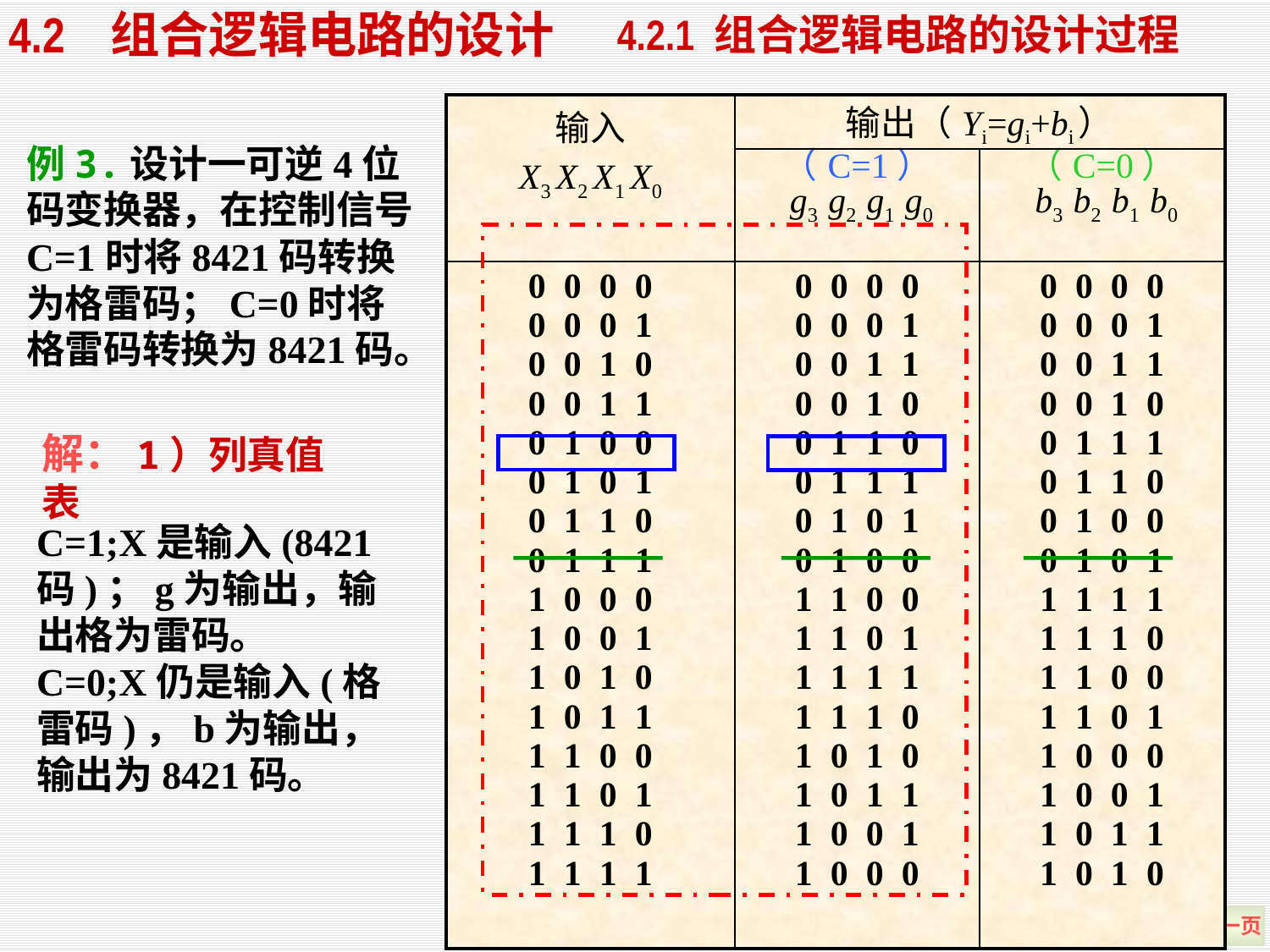

4.2   组合逻辑电路的设计
4.2.1 组合逻辑电路的设计过程
| 输入 X3 X2 X1 X0 | 输出（Yi=gi+bi） |  |
| --- | --- | --- |
|  | （C=1） g3 g2 g1 g0 | （C=0） b3 b2 b1 b0 |
| 0 0 0 0 0 0 0 1 0 0 1 0 0 0 1 1 0 1 0 0 0 1 0 1 0 1 1 0 0 1 1 1 1 0 0 0 1 0 0 1 1 0 1 0 1 0 1 1 1 1 0 0 1 1 0 1 1 1 1 0 1 1 1 1 | 0 0 0 0 0 0 0 1 0 0 1 1 0 0 1 0 0 1 1 0 0 1 1 1 0 1 0 1 0 1 0 0 1 1 0 0 1 1 0 1 1 1 1 1 1 1 1 0 1 0 1 0 1 0 1 1 1 0 0 1 1 0 0 0 | 0 0 0 0 0 0 0 1 0 0 1 1 0 0 1 0 0 1 1 1 0 1 1 0 0 1 0 0 0 1 0 1 1 1 1 1 1 1 1 0 1 1 0 0 1 1 0 1 1 0 0 0 1 0 0 1 1 0 1 1 1 0 1 0 |
例3.设计一可逆4位码变换器，在控制信号C=1时将8421码转换为格雷码；C=0时将格雷码转换为8421码。

解：1）列真值表

C=1;X是输入(8421码)；g为输出，输出格为雷码。
C=0;X仍是输入(格雷码)，b为输出，输出为8421码。